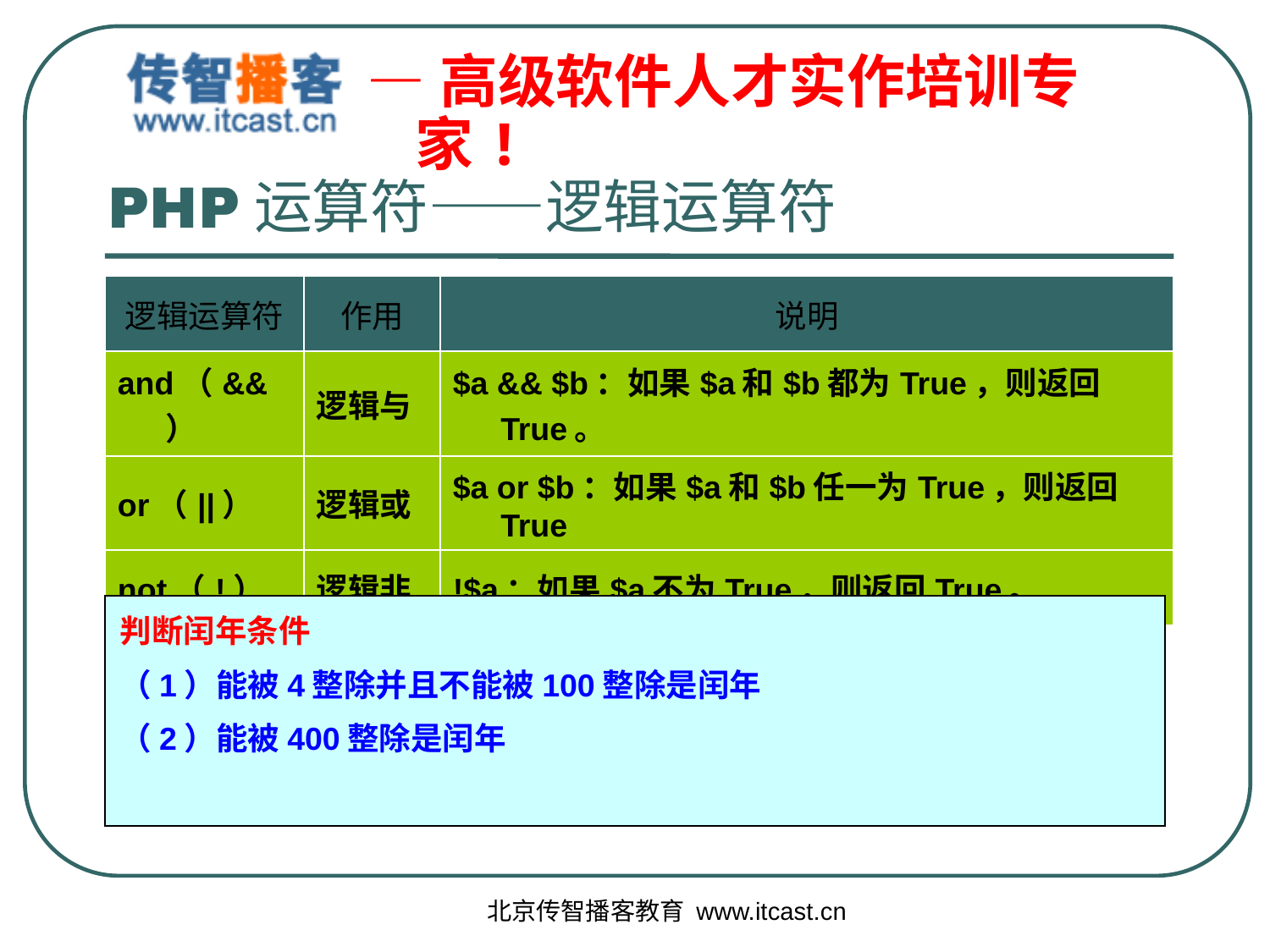

# PHP运算符——逻辑运算符
| 逻辑运算符 | 作用 | 说明 |
| --- | --- | --- |
| and（&&） | 逻辑与 | $a && $b：如果$a和$b都为True，则返回True。 |
| or（||） | 逻辑或 | $a or $b：如果$a和$b任一为True，则返回True |
| not（!） | 逻辑非 | !$a：如果$a不为True，则返回True。 |
判断闰年条件
（1）能被4整除并且不能被100整除是闰年
（2）能被400整除是闰年